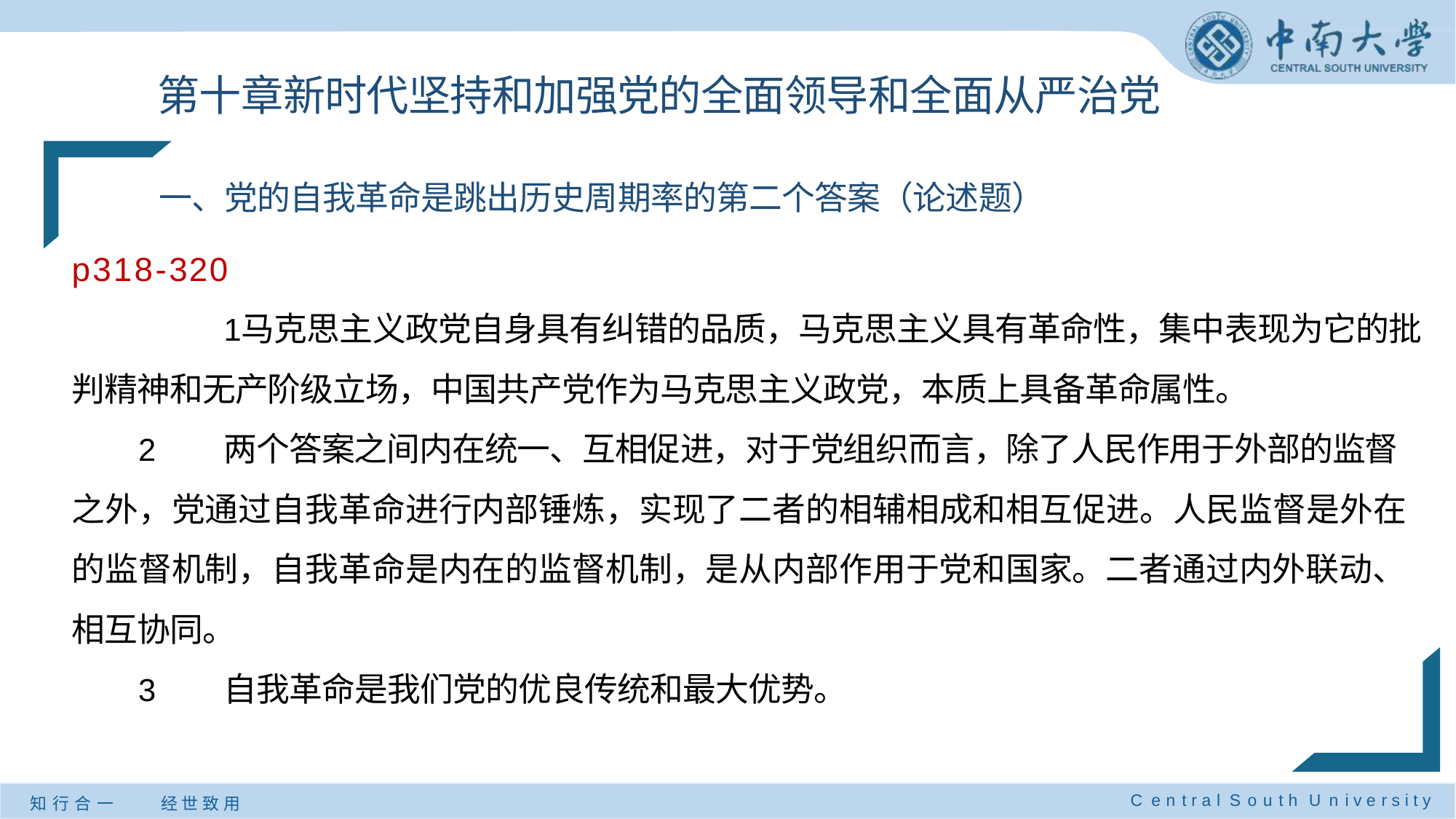

# 第十章新时代坚持和加强党的全面领导和全面从严治党

一、党的自我革命是跳出历史周期率的第二个答案（论述题）
p318-320
马克思主义政党自身具有纠错的品质，马克思主义具有革命性，集中表现为它的批判精神和无产阶级立场，中国共产党作为马克思主义政党，本质上具备革命属性。
两个答案之间内在统一、互相促进，对于党组织而言，除了人民作用于外部的监督
之外，党通过自我革命进行内部锤炼，实现了二者的相辅相成和相互促进。人民监督是外在的监督机制，自我革命是内在的监督机制，是从内部作用于党和国家。二者通过内外联动、相互协同。
自我革命是我们党的优良传统和最大优势。

C e n t r a l S o u t h U n i v e r s i t y
知 行 合 一
经 世 致 用